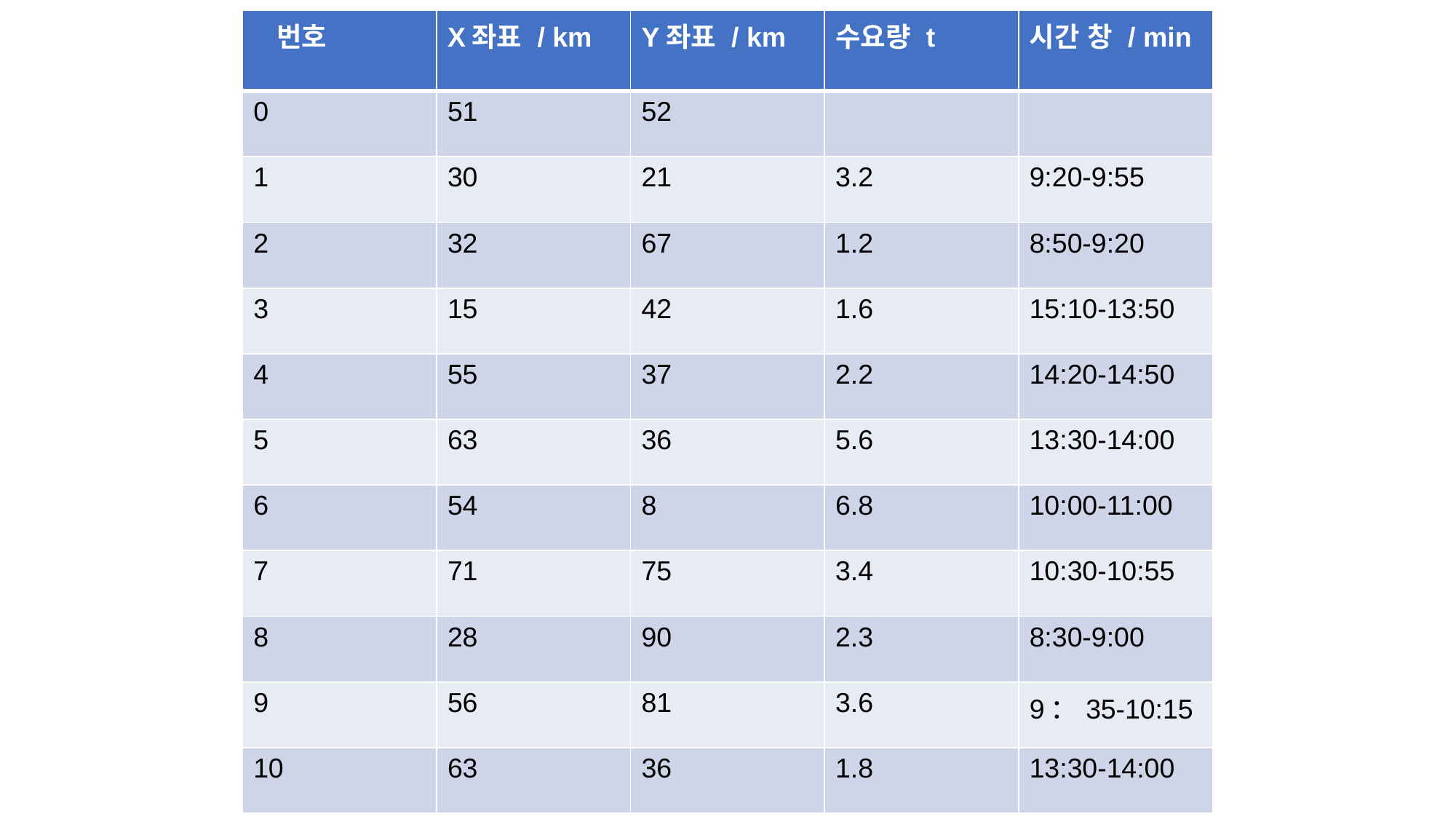

| 번호 | X좌표 / km | Y좌표 / km | 수요량 t | 시간 창 / min |
| --- | --- | --- | --- | --- |
| 0 | 51 | 52 |  |  |
| 1 | 30 | 21 | 3.2 | 9:20-9:55 |
| 2 | 32 | 67 | 1.2 | 8:50-9:20 |
| 3 | 15 | 42 | 1.6 | 15:10-13:50 |
| 4 | 55 | 37 | 2.2 | 14:20-14:50 |
| 5 | 63 | 36 | 5.6 | 13:30-14:00 |
| 6 | 54 | 8 | 6.8 | 10:00-11:00 |
| 7 | 71 | 75 | 3.4 | 10:30-10:55 |
| 8 | 28 | 90 | 2.3 | 8:30-9:00 |
| 9 | 56 | 81 | 3.6 | 9：35-10:15 |
| 10 | 63 | 36 | 1.8 | 13:30-14:00 |